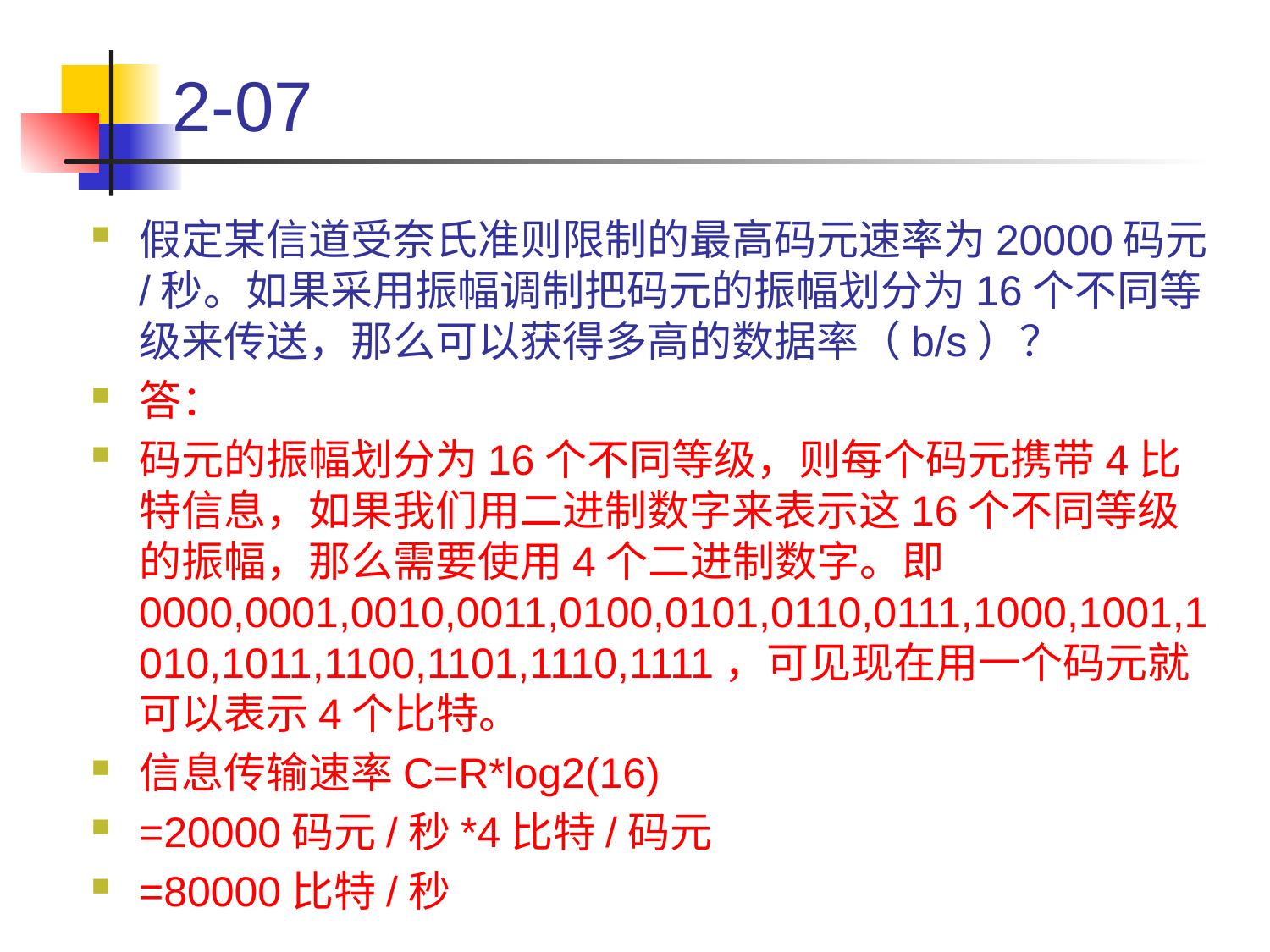

# 2-07
假定某信道受奈氏准则限制的最高码元速率为20000码元/秒。如果采用振幅调制把码元的振幅划分为16个不同等级来传送，那么可以获得多高的数据率（b/s）？
答：
码元的振幅划分为16个不同等级，则每个码元携带4比特信息，如果我们用二进制数字来表示这16个不同等级的振幅，那么需要使用4个二进制数字。即0000,0001,0010,0011,0100,0101,0110,0111,1000,1001,1010,1011,1100,1101,1110,1111，可见现在用一个码元就可以表示4个比特。
信息传输速率C=R*log2(16)
=20000码元/秒*4比特/码元
=80000比特/秒